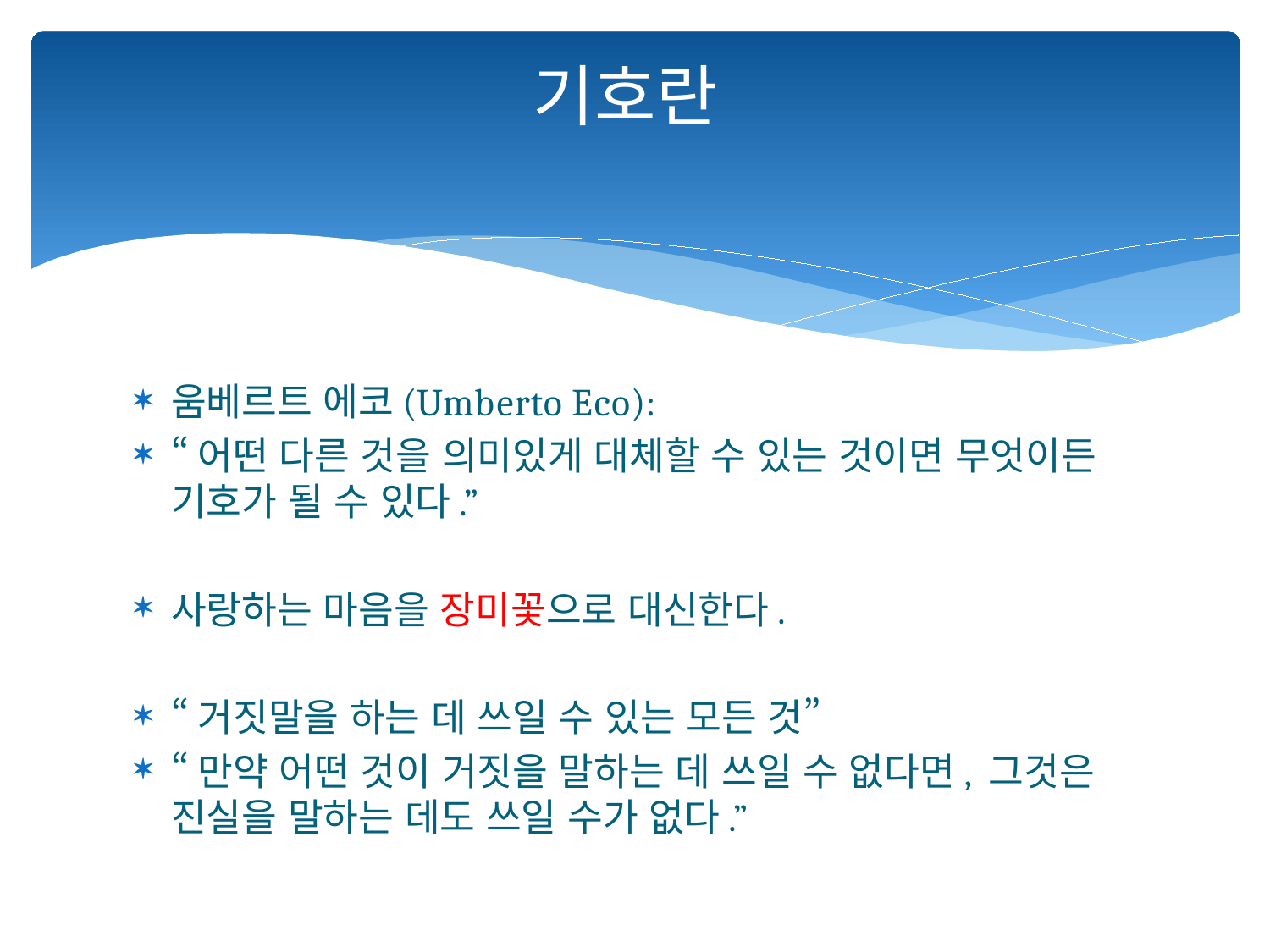

# 기호란
움베르트 에코(Umberto Eco):
“어떤 다른 것을 의미있게 대체할 수 있는 것이면 무엇이든 기호가 될 수 있다.”

사랑하는 마음을 장미꽃으로 대신한다.

“거짓말을 하는 데 쓰일 수 있는 모든 것”
“만약 어떤 것이 거짓을 말하는 데 쓰일 수 없다면, 그것은 진실을 말하는 데도 쓰일 수가 없다.”